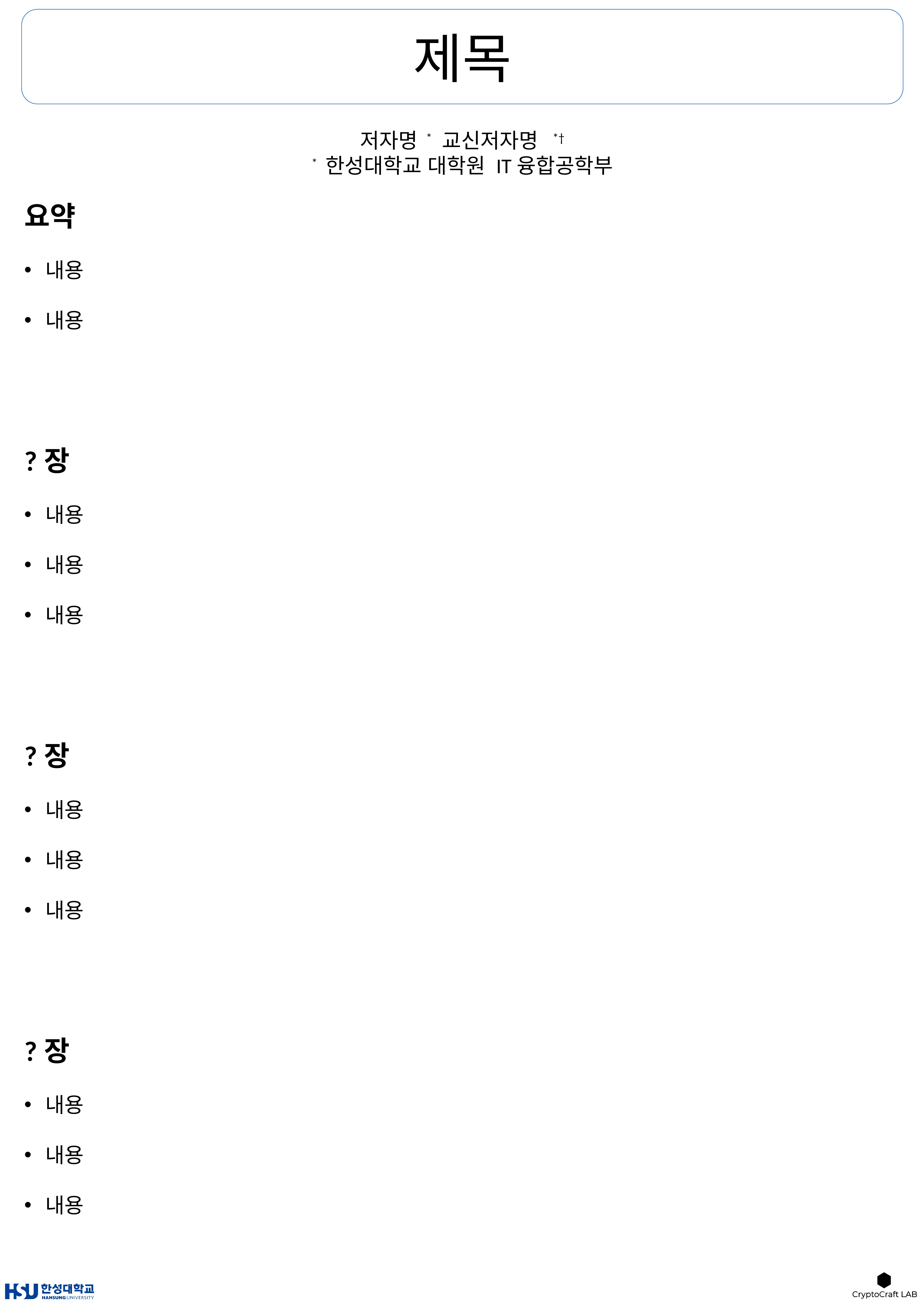

제목
저자명 * 교신저자명  *†
* 한성대학교 대학원 IT융합공학부
요약

내용

내용
?장

내용

내용

내용
?장

내용

내용

내용
?장

내용

내용

내용